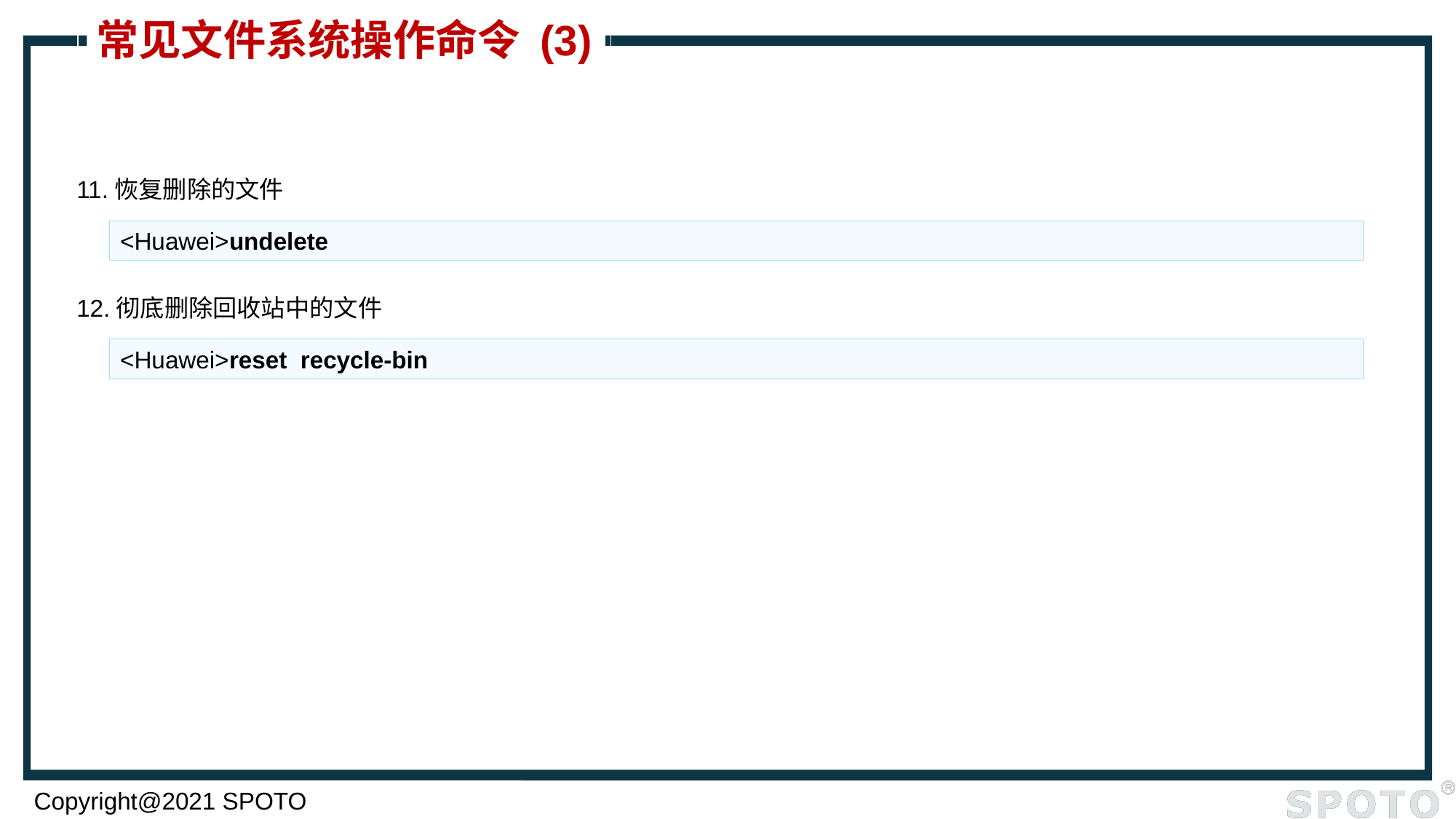

# 常见文件系统操作命令 (3)
11.恢复删除的文件
<Huawei>undelete
12.彻底删除回收站中的文件
<Huawei>reset  recycle-bin